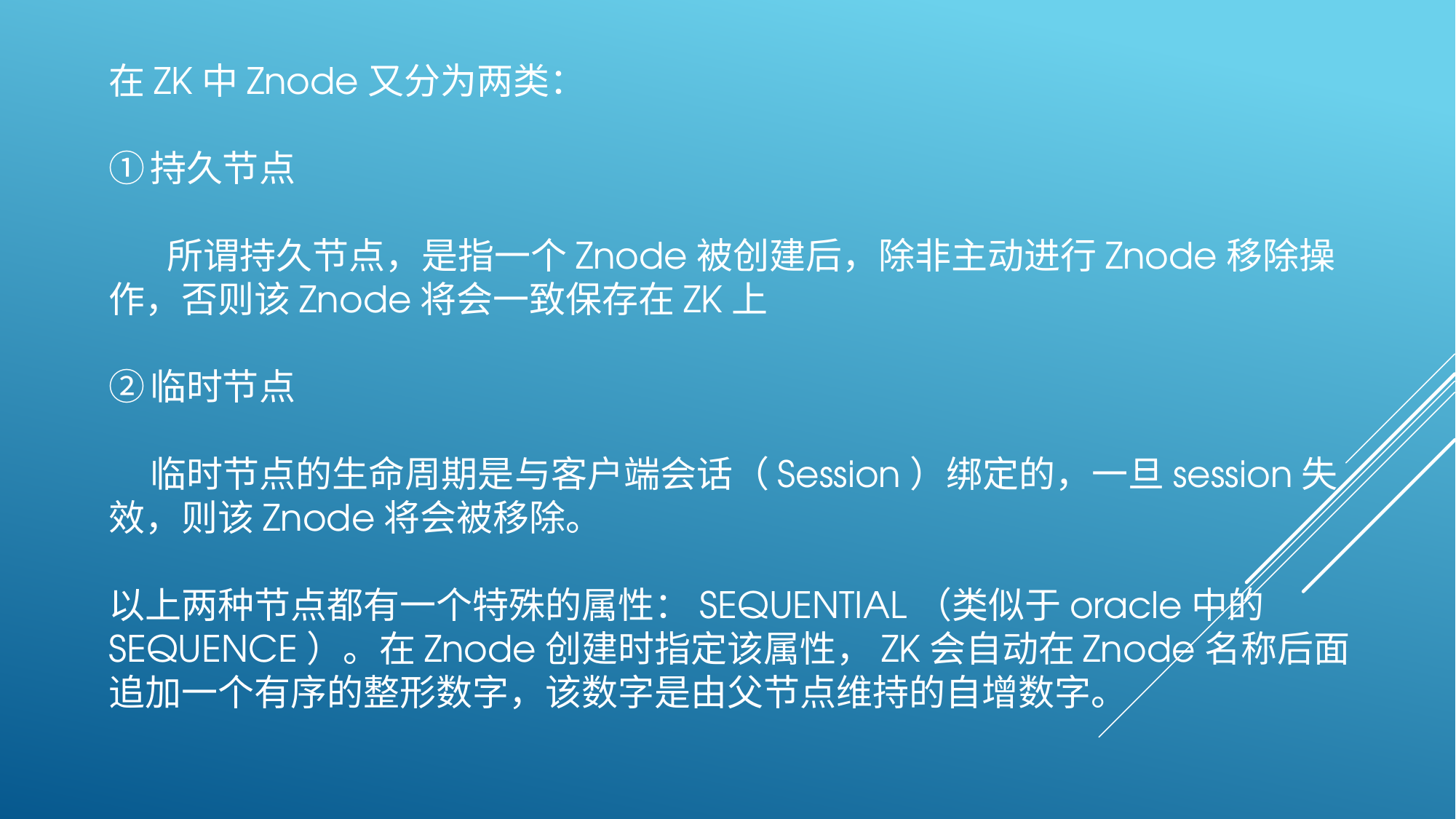

在ZK中Znode又分为两类：

持久节点
      所谓持久节点，是指一个Znode被创建后，除非主动进行Znode移除操作，否则该Znode将会一致保存在ZK上

临时节点

    临时节点的生命周期是与客户端会话（Session）绑定的，一旦session失效，则该Znode将会被移除。

以上两种节点都有一个特殊的属性：SEQUENTIAL（类似于oracle中的 SEQUENCE）。在Znode创建时指定该属性，ZK会自动在Znode名称后面追加一个有序的整形数字，该数字是由父节点维持的自增数字。